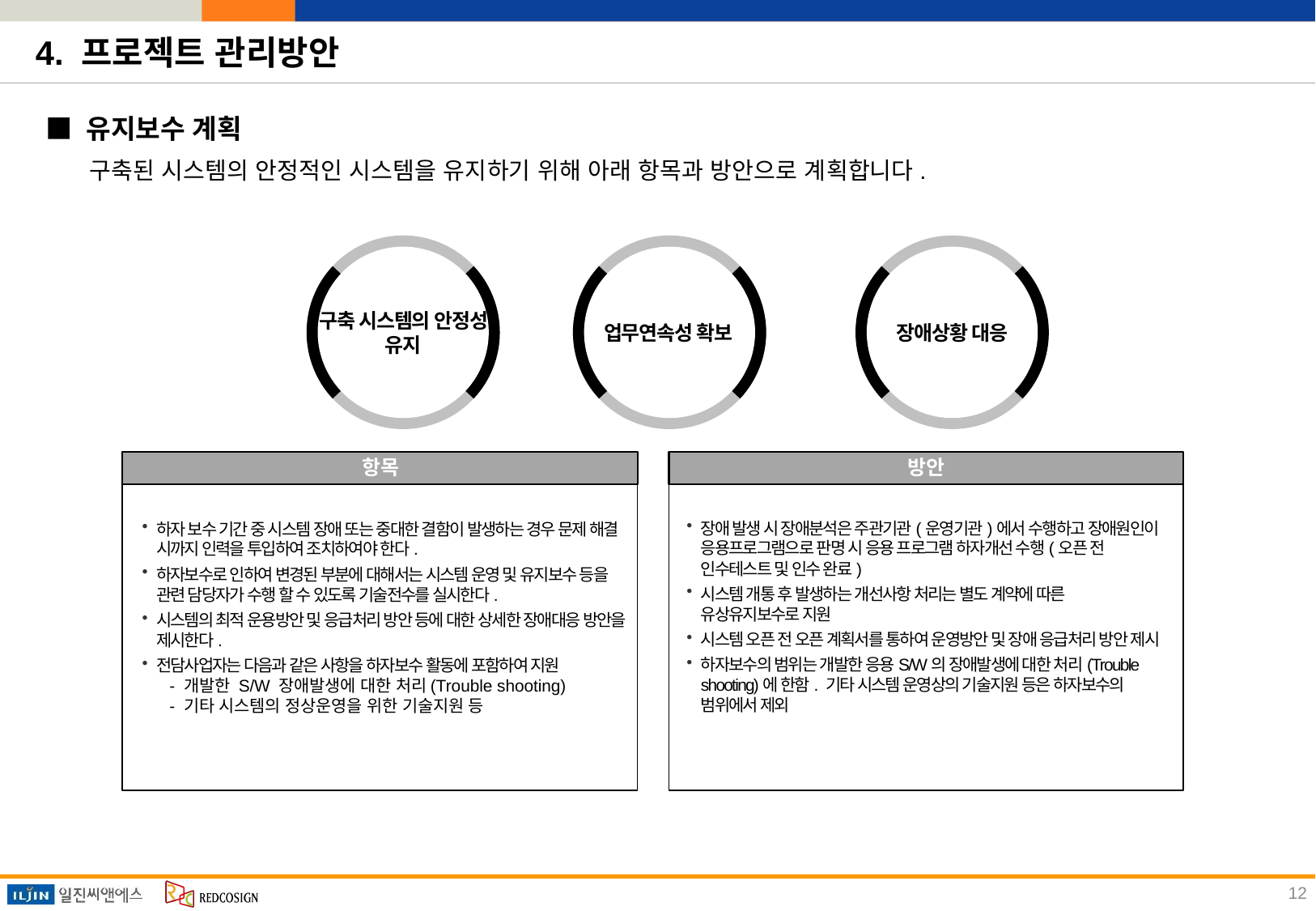

4. 프로젝트 관리방안
■ 유지보수 계획
 구축된 시스템의 안정적인 시스템을 유지하기 위해 아래 항목과 방안으로 계획합니다.

구축 시스템의 안정성 유지
업무연속성 확보
장애상황 대응

항목
방안

장애 발생 시 장애분석은 주관기관(운영기관)에서 수행하고 장애원인이  응용프로그램으로 판명 시 응용 프로그램 하자개선 수행(오픈 전 인수테스트 및 인수 완료)
시스템 개통 후 발생하는 개선사항 처리는 별도 계약에 따른 유상유지보수로 지원
시스템 오픈 전 오픈 계획서를 통하여 운영방안 및 장애 응급처리 방안 제시
하자보수의 범위는 개발한 응용S/W의 장애발생에 대한 처리(Trouble shooting)에 한함. 기타 시스템 운영상의 기술지원 등은 하자보수의 범위에서 제외

하자 보수 기간 중 시스템 장애 또는 중대한 결함이 발생하는 경우 문제 해결 시까지 인력을 투입하여 조치하여야 한다.
하자보수로 인하여 변경된 부분에 대해서는 시스템 운영 및 유지보수 등을 관련 담당자가 수행 할 수 있도록 기술전수를 실시한다.
시스템의 최적 운용방안 및 응급처리 방안 등에 대한 상세한 장애대응 방안을 제시한다.
전담사업자는 다음과 같은 사항을 하자보수 활동에 포함하여 지원
- 개발한 S/W 장애발생에 대한 처리(Trouble shooting)
- 기타 시스템의 정상운영을 위한 기술지원 등